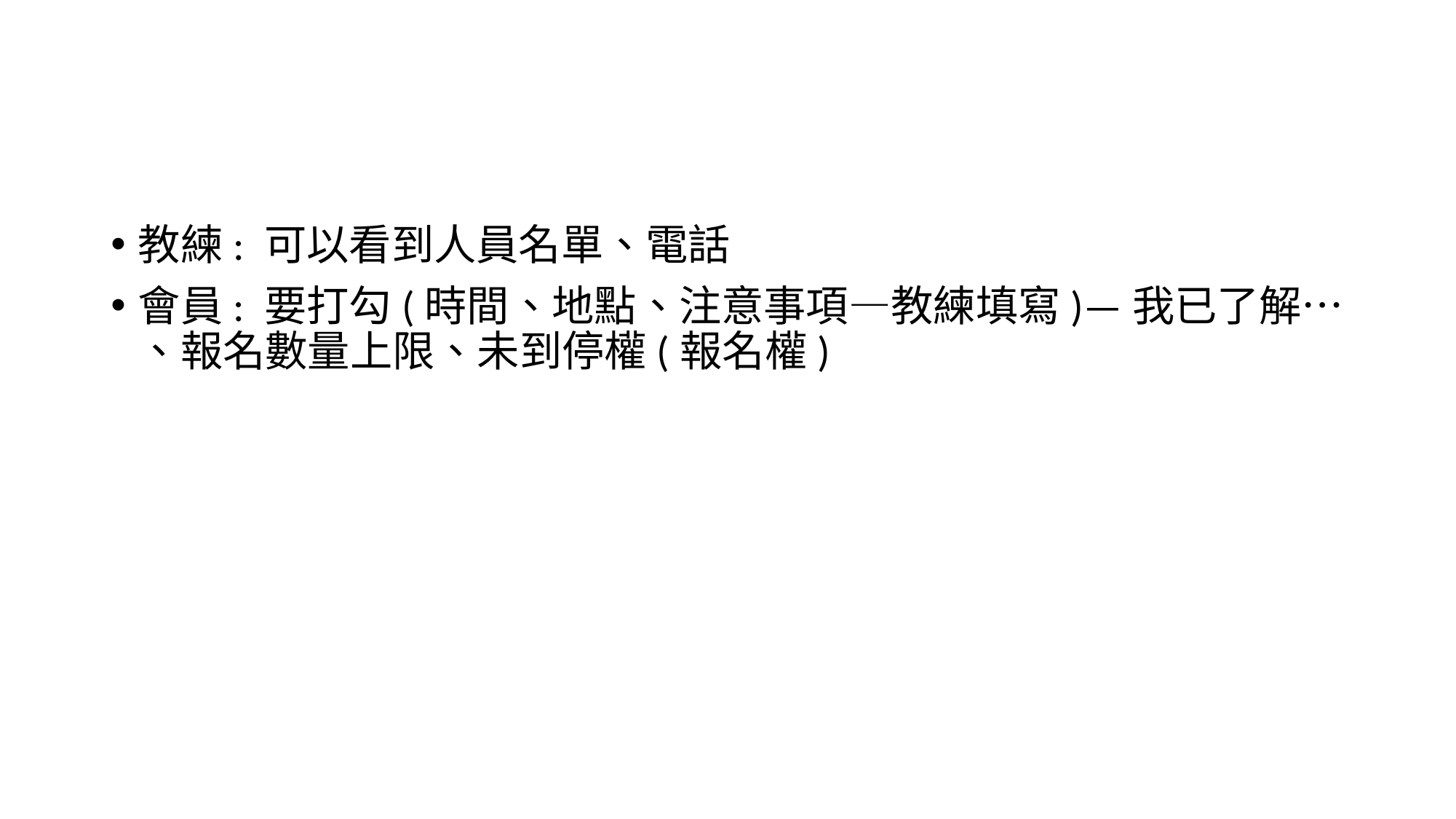

#
教練: 可以看到人員名單、電話
會員: 要打勾(時間、地點、注意事項—教練填寫)—我已了解…
、報名數量上限、未到停權(報名權)